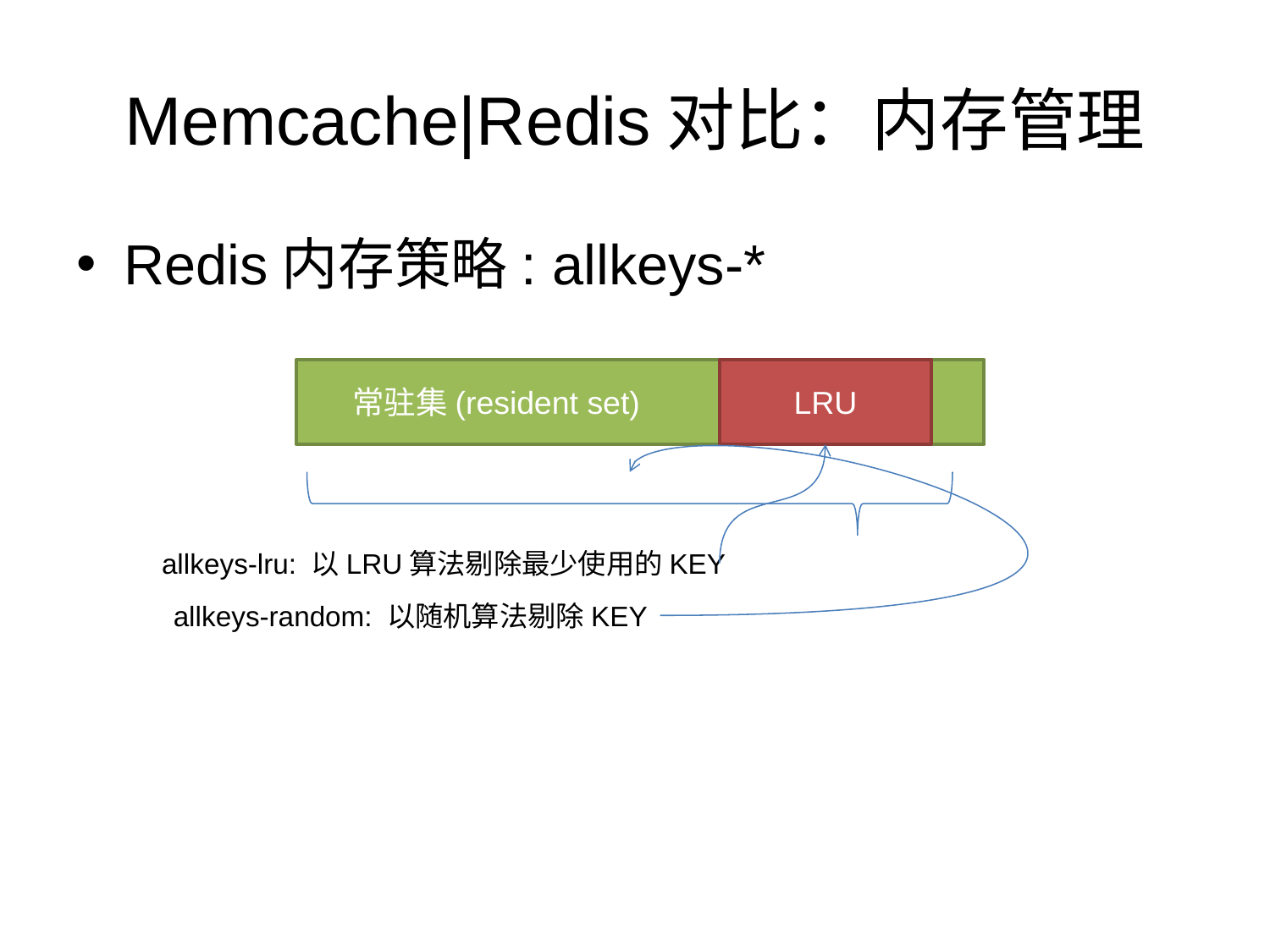

# Memcache|Redis对比：内存管理

Redis内存策略: allkeys-*

     常驻集(resident set)
LRU
allkeys-lru: 以LRU算法剔除最少使用的KEY
allkeys-random: 以随机算法剔除KEY